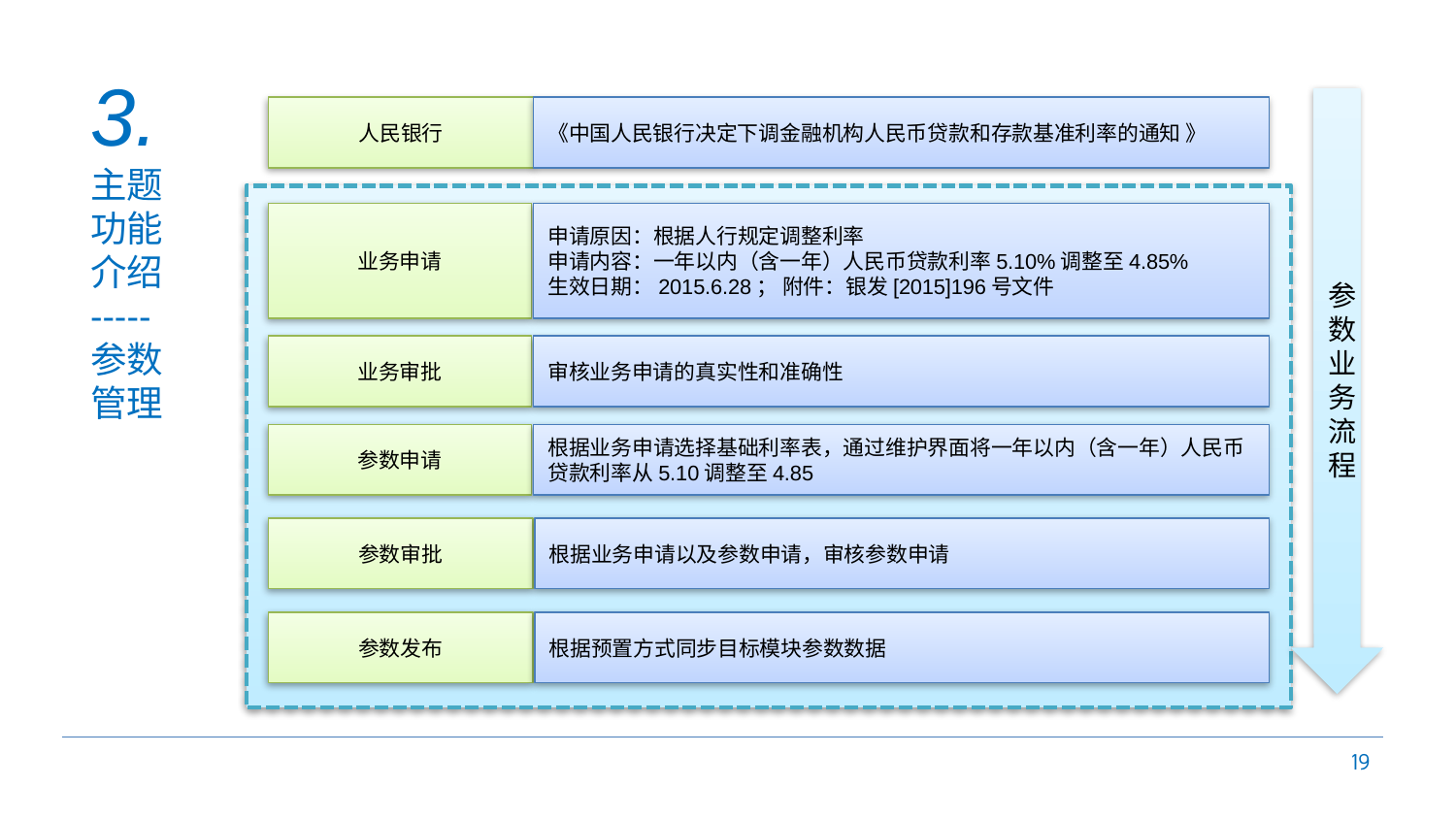

# 3. 主题 功能 介绍 ----- 参数 管理
参数业务流程
人民银行
《中国人民银行决定下调金融机构人民币贷款和存款基准利率的通知 》

业务申请
申请原因：根据人行规定调整利率
申请内容：一年以内（含一年）人民币贷款利率5.10%调整至4.85%
生效日期：2015.6.28； 附件：银发[2015]196号文件
业务审批
审核业务申请的真实性和准确性
参数申请
根据业务申请选择基础利率表，通过维护界面将一年以内（含一年）人民币贷款利率从5.10调整至4.85
根据业务申请以及参数申请，审核参数申请
参数审批
参数发布
根据预置方式同步目标模块参数数据
19